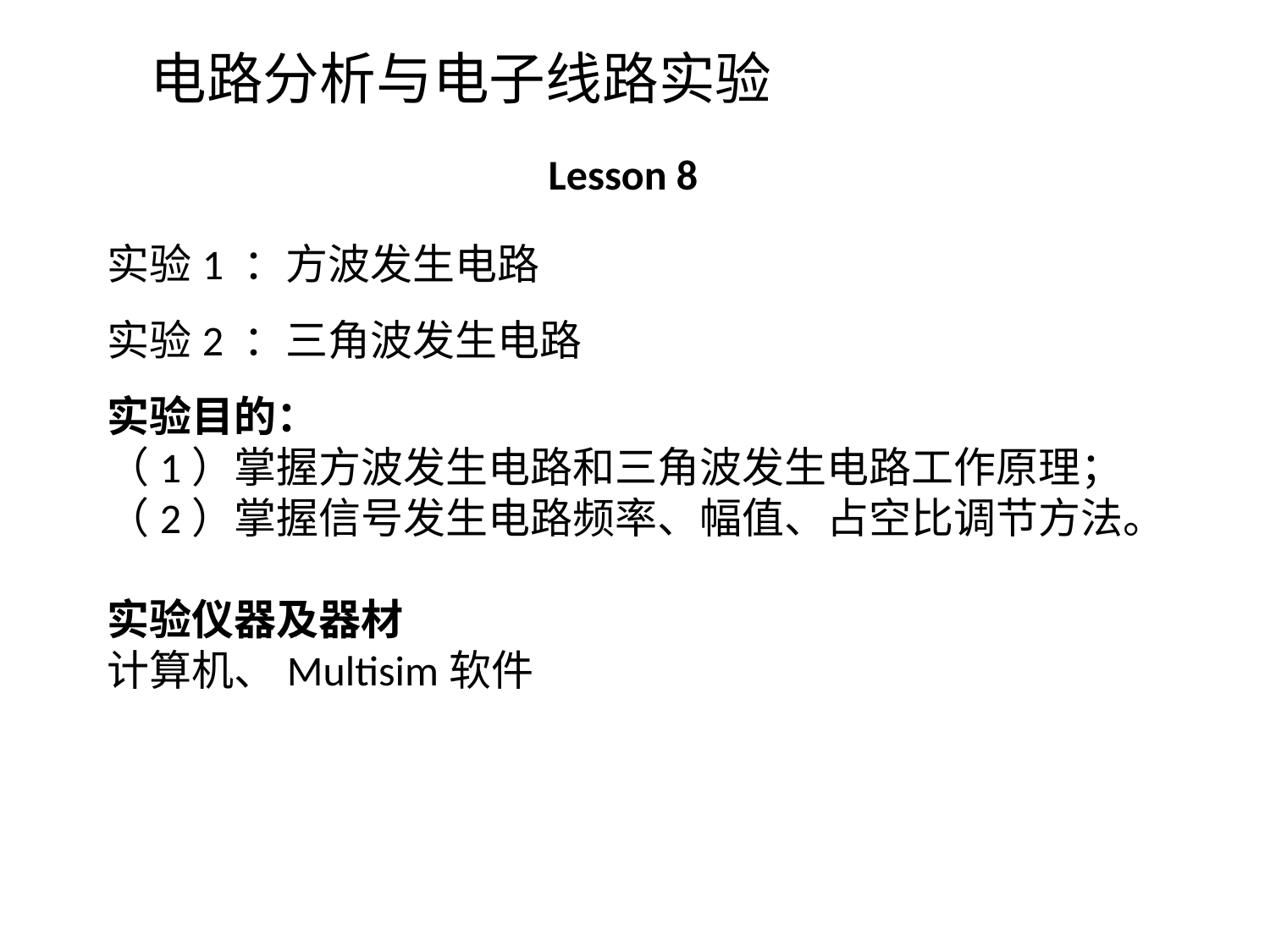

电路分析与电子线路实验
Lesson 8
实验1 ：方波发生电路
实验2 ：三角波发生电路
实验目的：
（1）掌握方波发生电路和三角波发生电路工作原理；
（2）掌握信号发生电路频率、幅值、占空比调节方法。

实验仪器及器材
计算机、Multisim软件